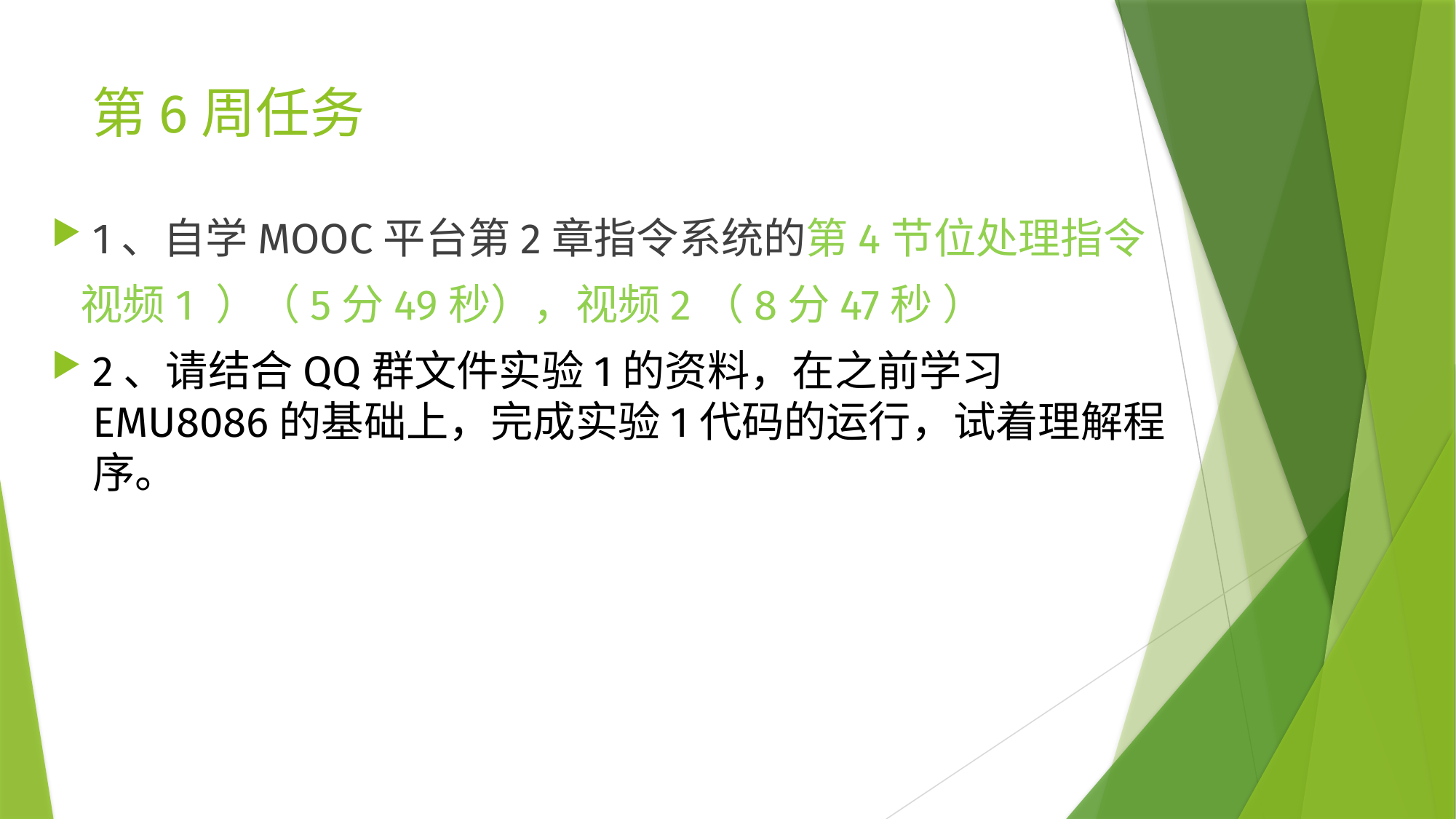

# 第6周任务
1、自学MOOC平台第2章指令系统的第4节位处理指令
  视频1 ）（5分49秒），视频2（8分47秒 ）
2、请结合QQ群文件实验1的资料，在之前学习EMU8086的基础上，完成实验1代码的运行，试着理解程序。